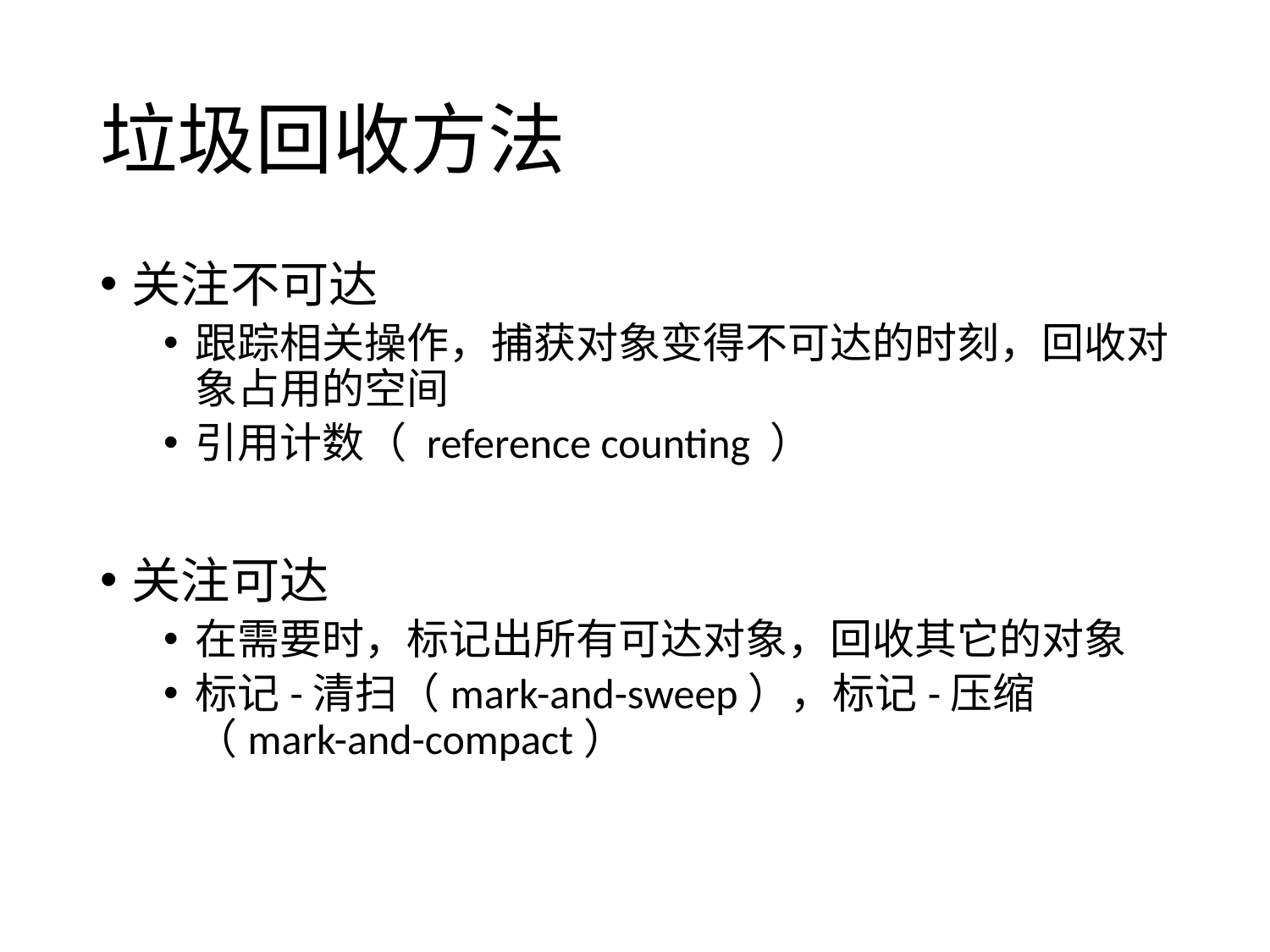

# 垃圾回收方法
关注不可达
跟踪相关操作，捕获对象变得不可达的时刻，回收对象占用的空间
引用计数（ reference counting ）

关注可达
在需要时，标记出所有可达对象，回收其它的对象
标记-清扫（mark-and-sweep），标记-压缩（mark-and-compact）